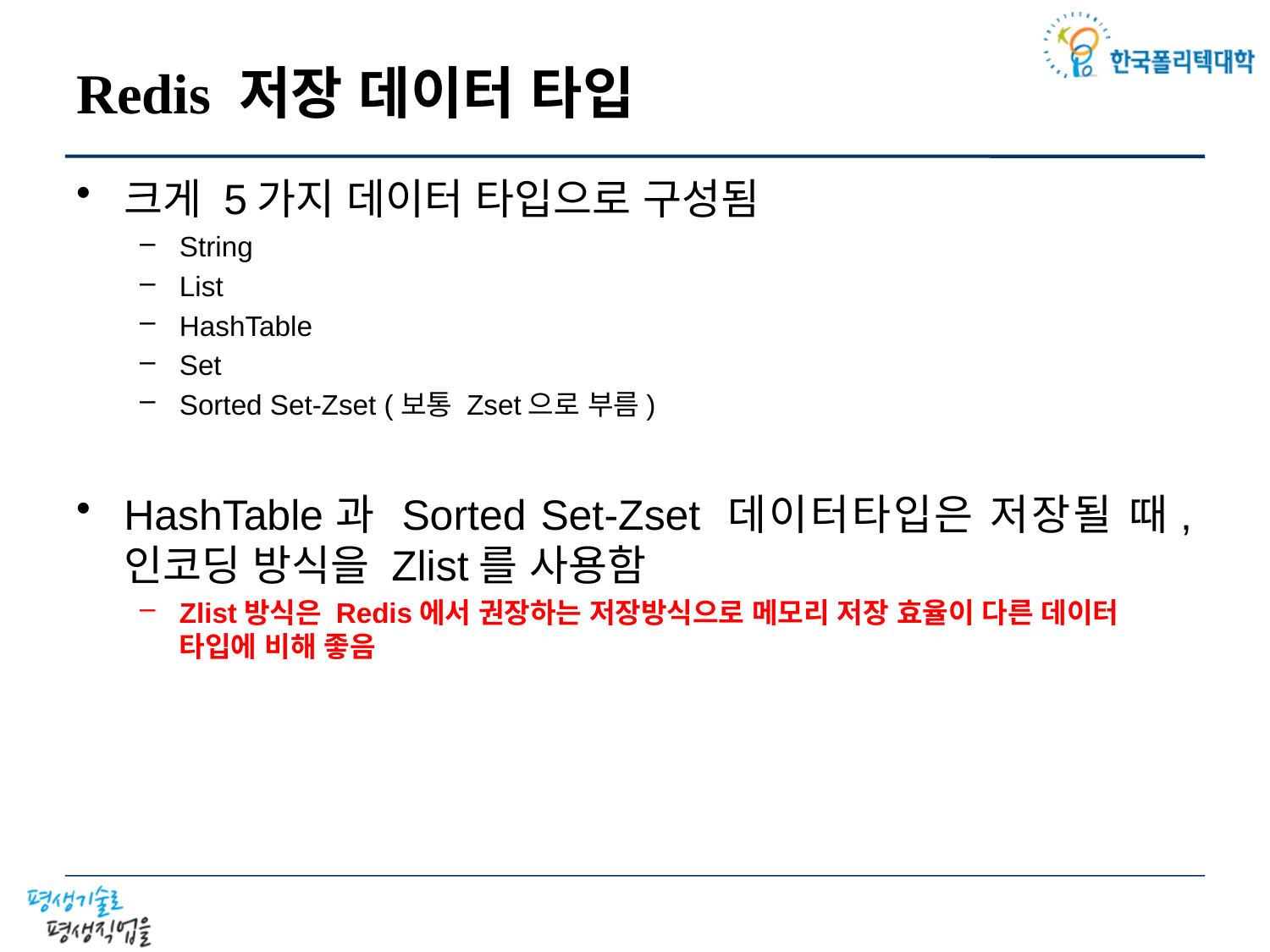

# Redis 저장 데이터 타입
크게 5가지 데이터 타입으로 구성됨
String
List
HashTable
Set
Sorted Set-Zset (보통 Zset으로 부름)

HashTable과 Sorted Set-Zset 데이터타입은 저장될 때,
인코딩 방식을 Zlist를 사용함
Zlist방식은 Redis에서 권장하는 저장방식으로 메모리 저장 효율이 다른 데이터 타입에 비해 좋음